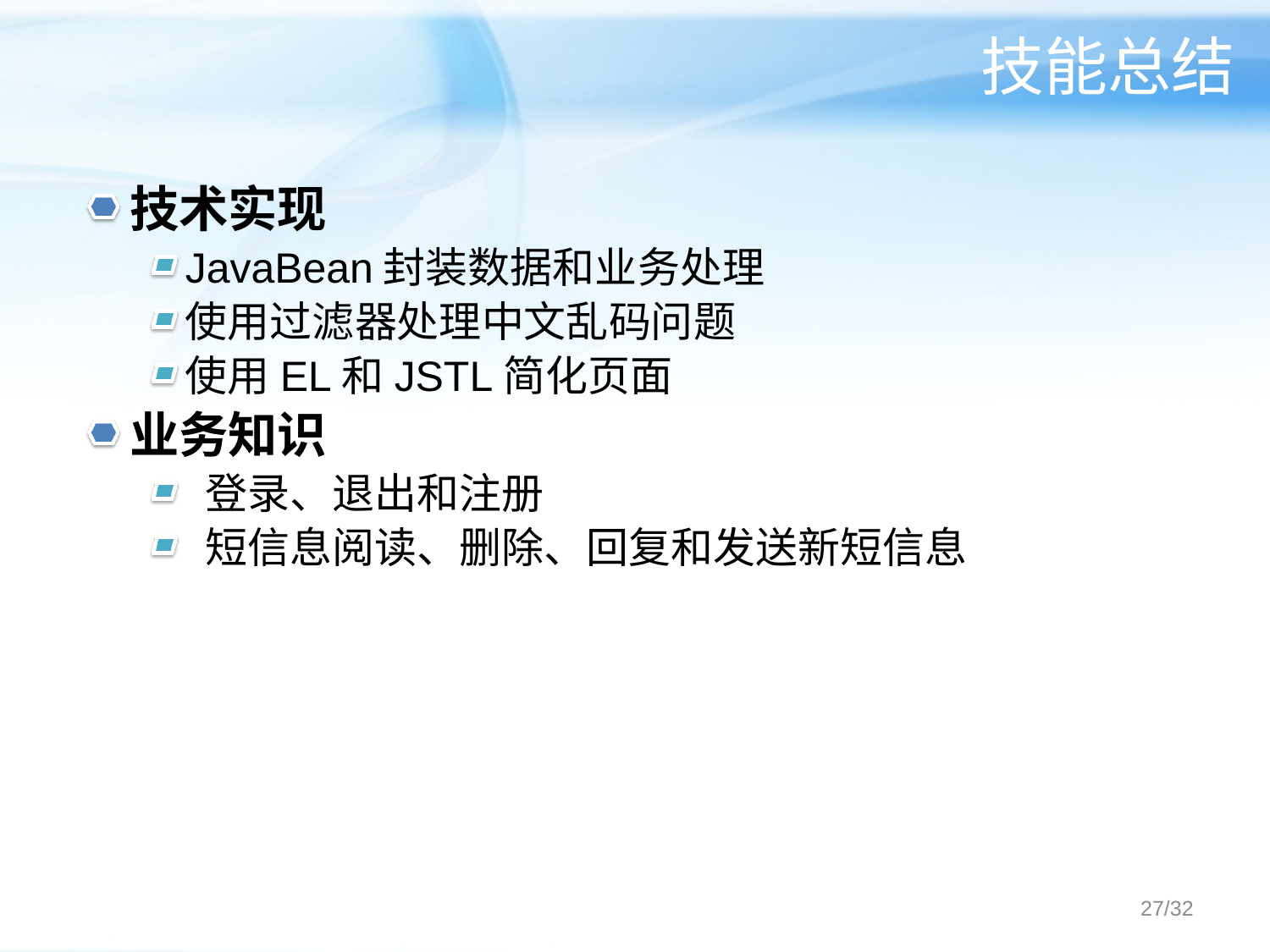

# 技能总结
技术实现
JavaBean封装数据和业务处理
使用过滤器处理中文乱码问题
使用EL和JSTL简化页面
业务知识
 登录、退出和注册
 短信息阅读、删除、回复和发送新短信息
27/32